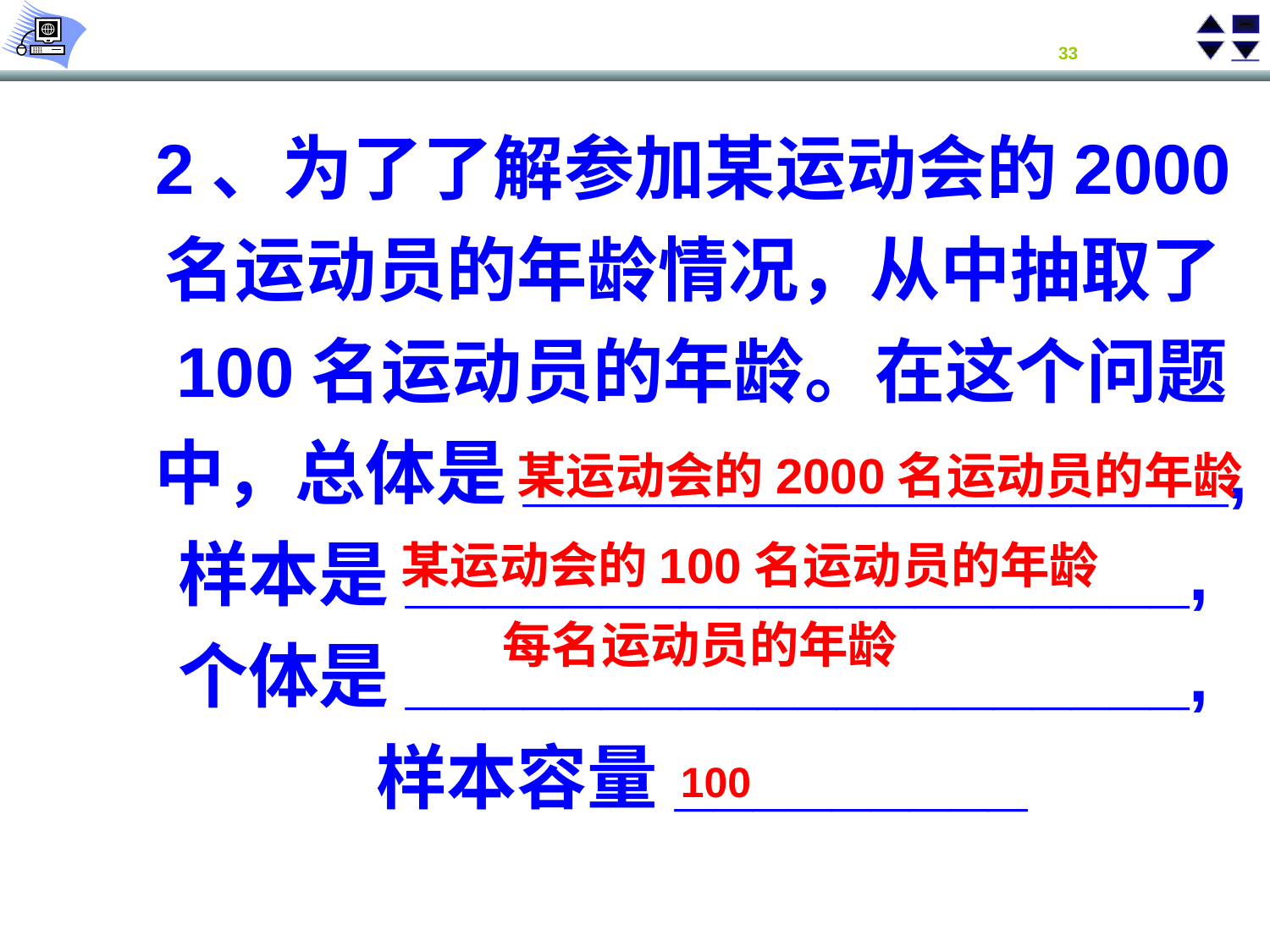

2、为了了解参加某运动会的2000名运动员的年龄情况，从中抽取了100名运动员的年龄。在这个问题中，总体是__________________,样本是____________________,个体是____________________,样本容量_________
某运动会的2000名运动员的年龄
某运动会的100名运动员的年龄
每名运动员的年龄
100